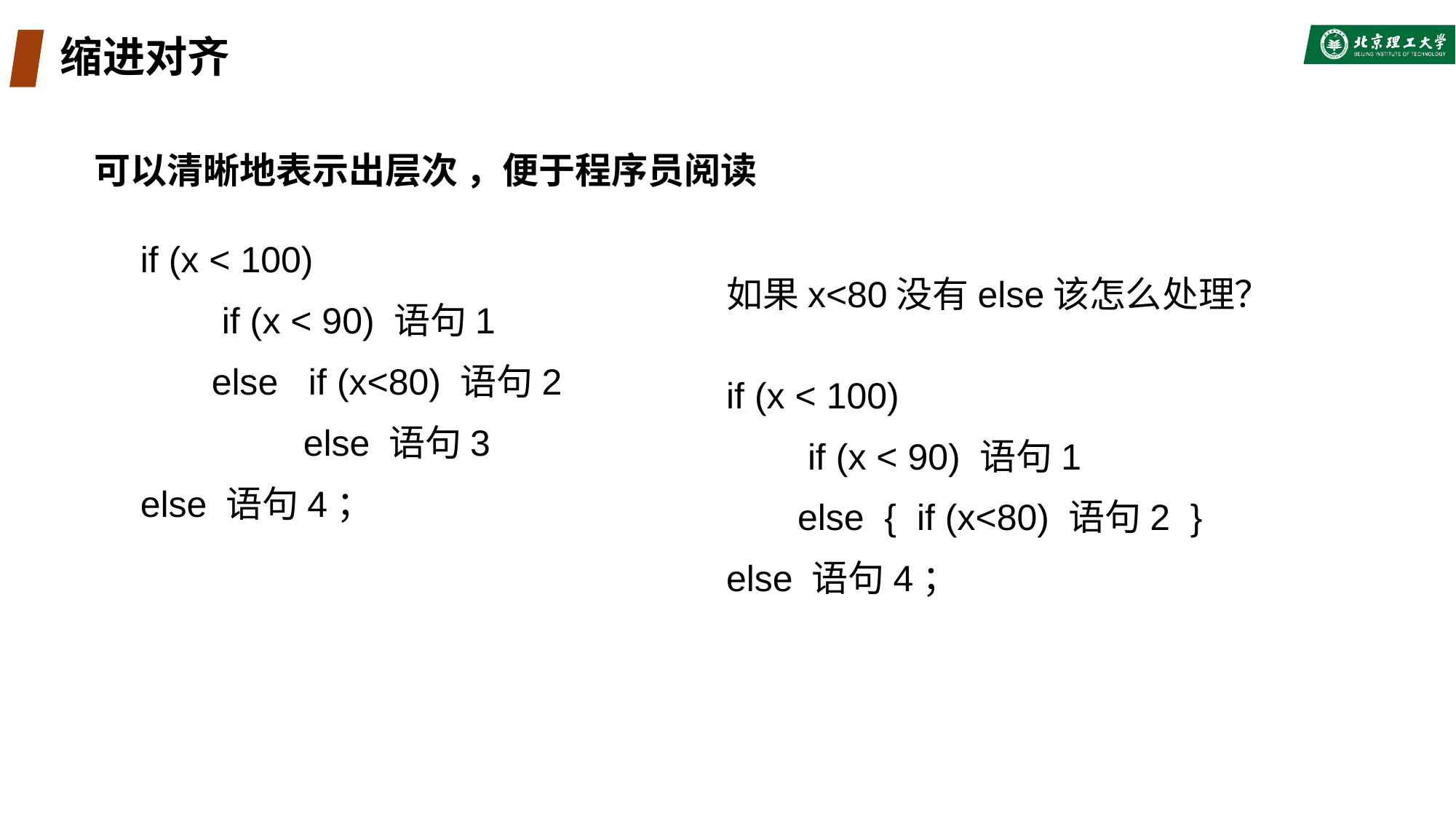

# 缩进对齐
可以清晰地表示出层次 ，便于程序员阅读
if (x < 100)
        if (x < 90) 语句1
       else   if (x<80) 语句2
                else 语句3
else 语句4；
如果x<80没有else该怎么处理？
if (x < 100)
        if (x < 90) 语句1
       else  {  if (x<80) 语句2  }
else 语句4；